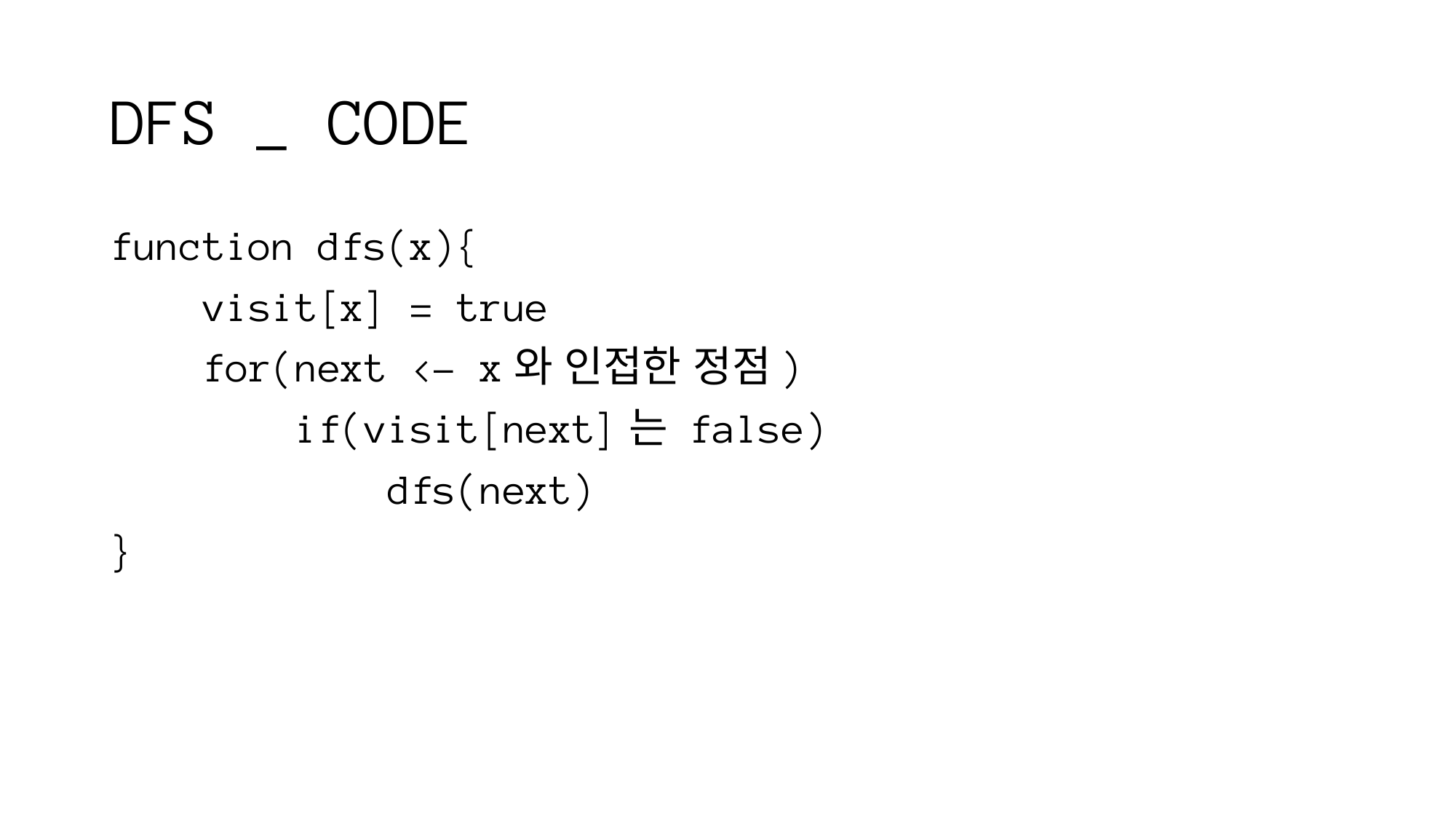

# DFS _ CODE
function dfs(x){
    visit[x] = true
    for(next <- x와 인접한 정점)
        if(visit[next]는 false)
            dfs(next)
}